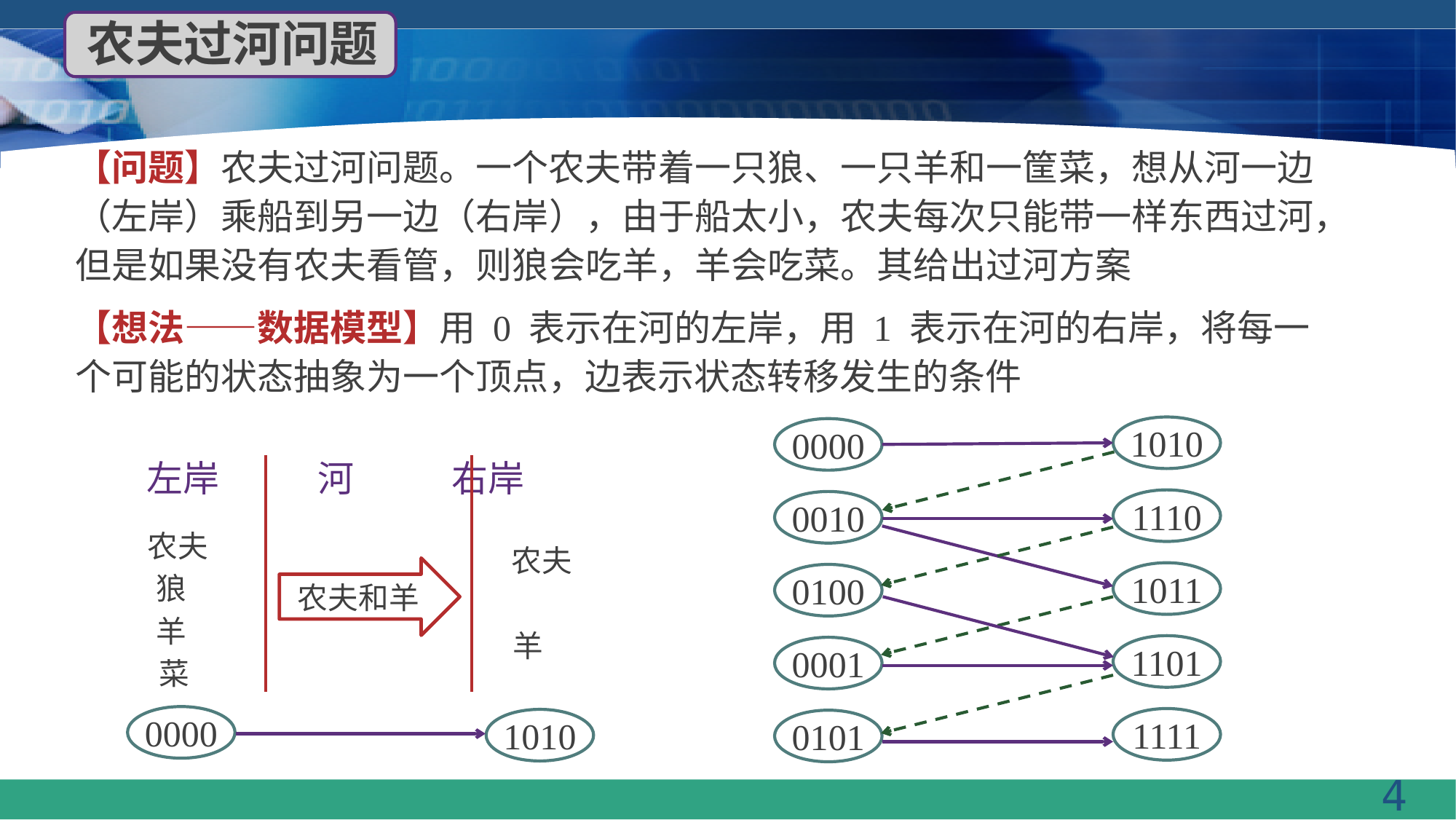

农夫过河问题

【问题】农夫过河问题。一个农夫带着一只狼、一只羊和一筐菜，想从河一边（左岸）乘船到另一边（右岸），由于船太小，农夫每次只能带一样东西过河，但是如果没有农夫看管，则狼会吃羊，羊会吃菜。其给出过河方案
【想法——数据模型】用 0 表示在河的左岸，用 1 表示在河的右岸，将每一个可能的状态抽象为一个顶点，边表示状态转移发生的条件
1010
0000
1110
0010
1011
0100
1101
0001
1111
0101
左岸            河            右岸
农夫
狼
羊
菜
0000
农夫

羊
1010
农夫和羊